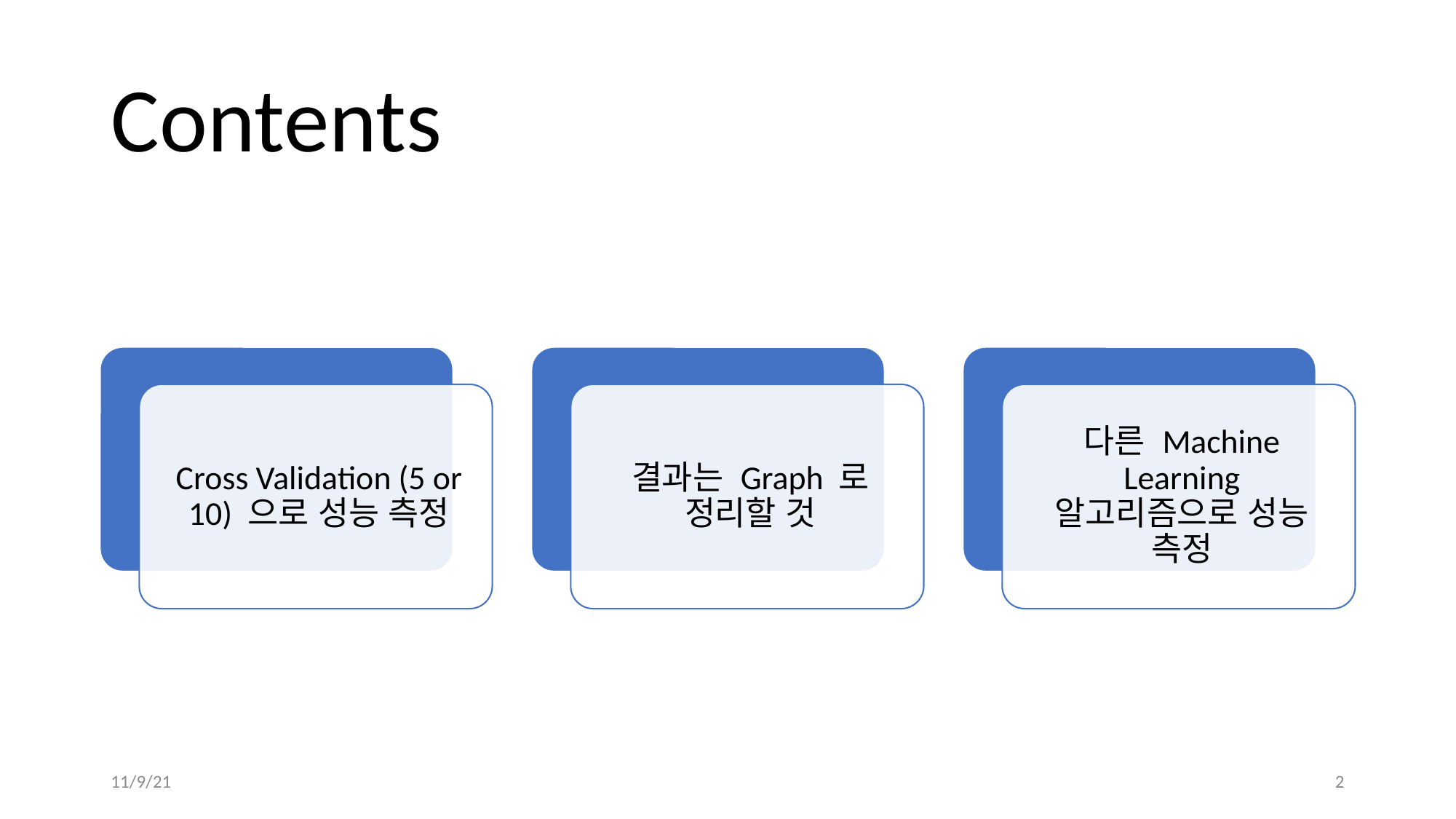

# Contents
Cross Validation (5 or 10) 으로 성능 측정
결과는 Graph 로 정리할 것
다른 Machine Learning 알고리즘으로 성능 측정
11/9/21
2